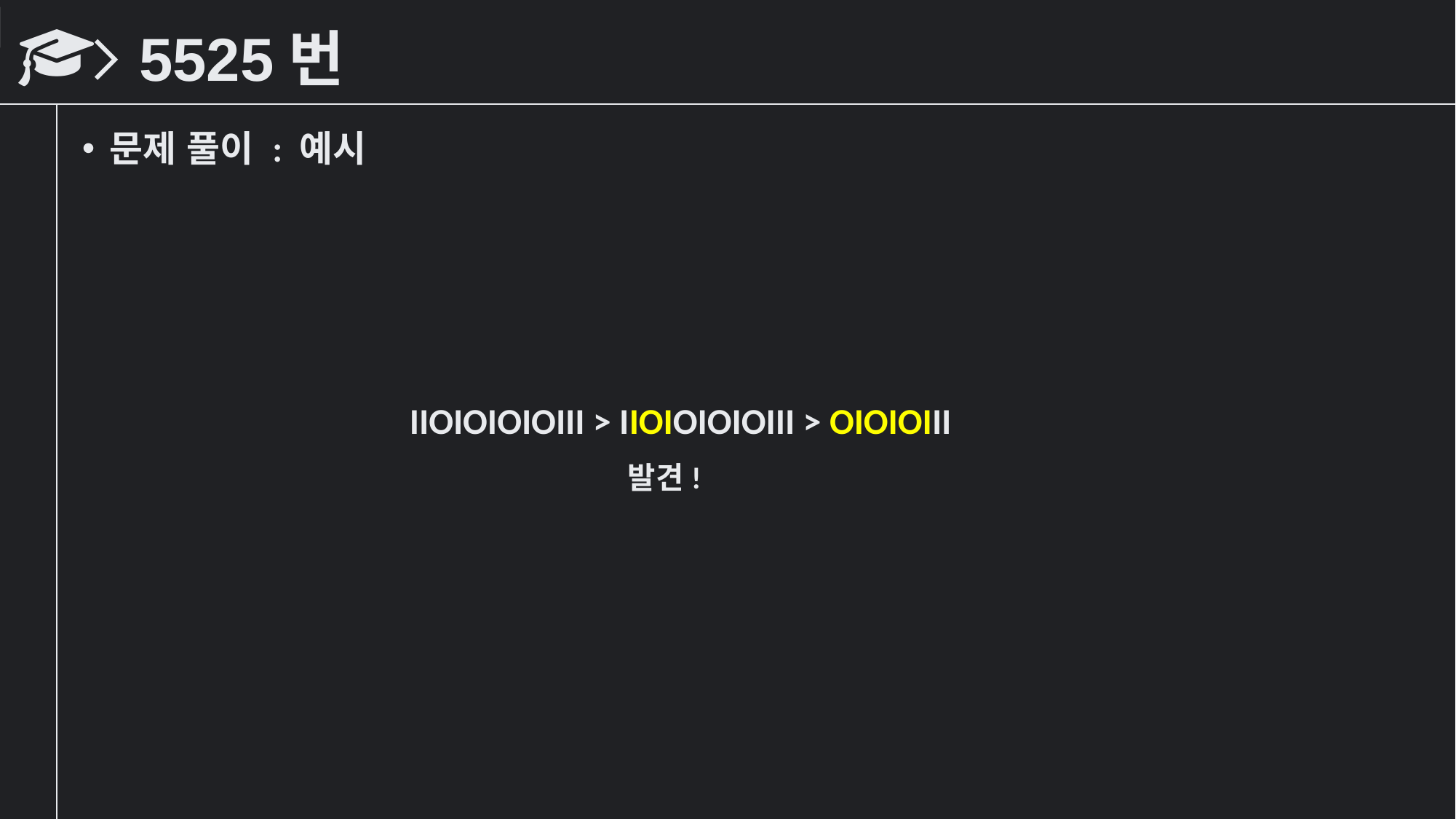

# 5525번
문제 풀이 : 예시

			IIOIOIOIOIII > IIOIOIOIOIII > OIOIOIII
					발견!